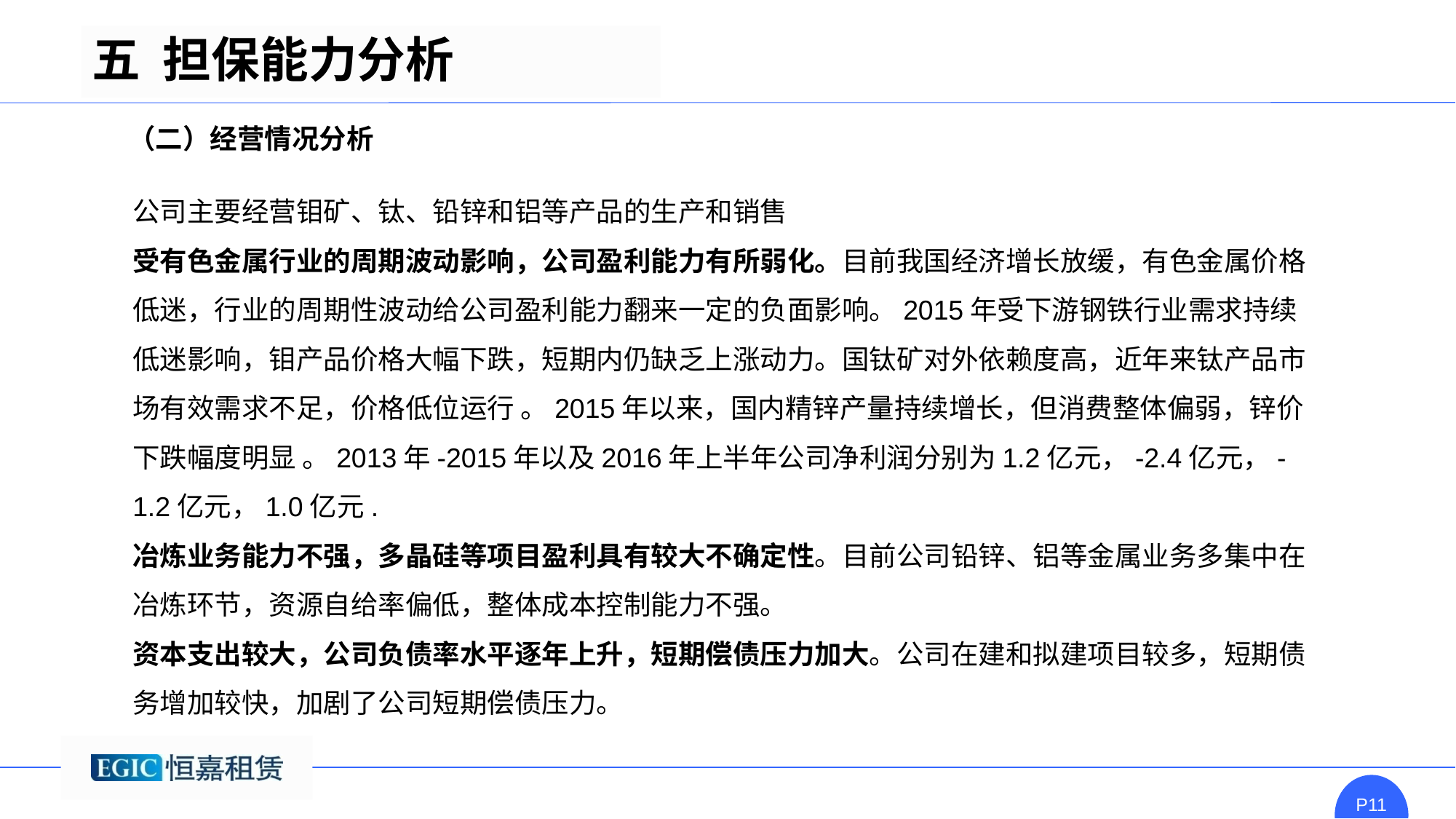

五  担保能力分析
（二）经营情况分析
公司主要经营钼矿、钛、铅锌和铝等产品的生产和销售
受有色金属行业的周期波动影响，公司盈利能力有所弱化。目前我国经济增长放缓，有色金属价格低迷，行业的周期性波动给公司盈利能力翻来一定的负面影响。2015年受下游钢铁行业需求持续低迷影响，钼产品价格大幅下跌，短期内仍缺乏上涨动力。国钛矿对外依赖度高，近年来钛产品市场有效需求不足，价格低位运行 。2015年以来，国内精锌产量持续增长，但消费整体偏弱，锌价下跌幅度明显 。2013年-2015年以及2016年上半年公司净利润分别为1.2亿元，-2.4亿元，-1.2亿元，1.0亿元.
冶炼业务能力不强，多晶硅等项目盈利具有较大不确定性。目前公司铅锌、铝等金属业务多集中在冶炼环节，资源自给率偏低，整体成本控制能力不强。
资本支出较大，公司负债率水平逐年上升，短期偿债压力加大。公司在建和拟建项目较多，短期债务增加较快，加剧了公司短期偿债压力。